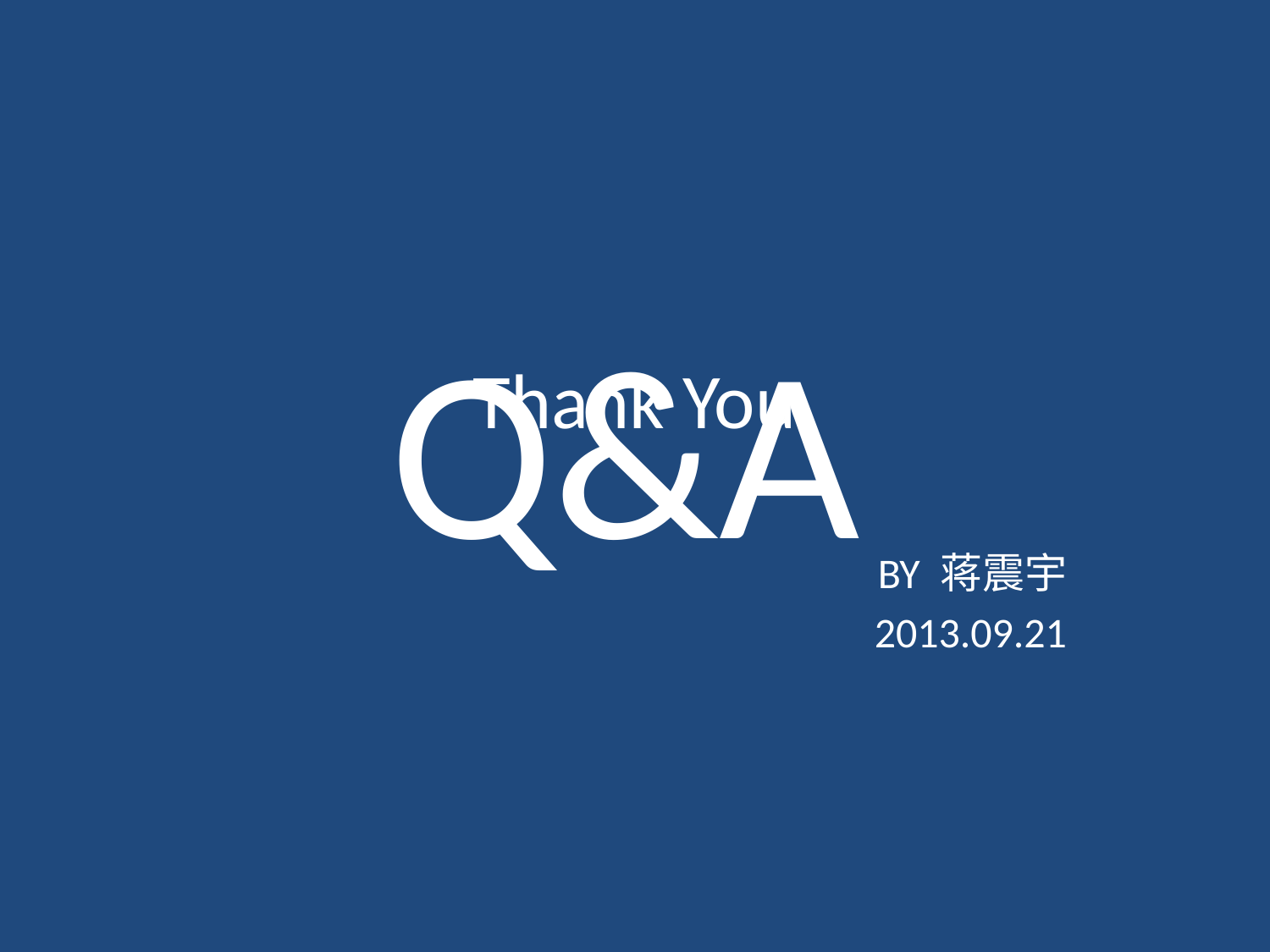

# Thank You
Q&A
BY 蒋震宇
2013.09.21